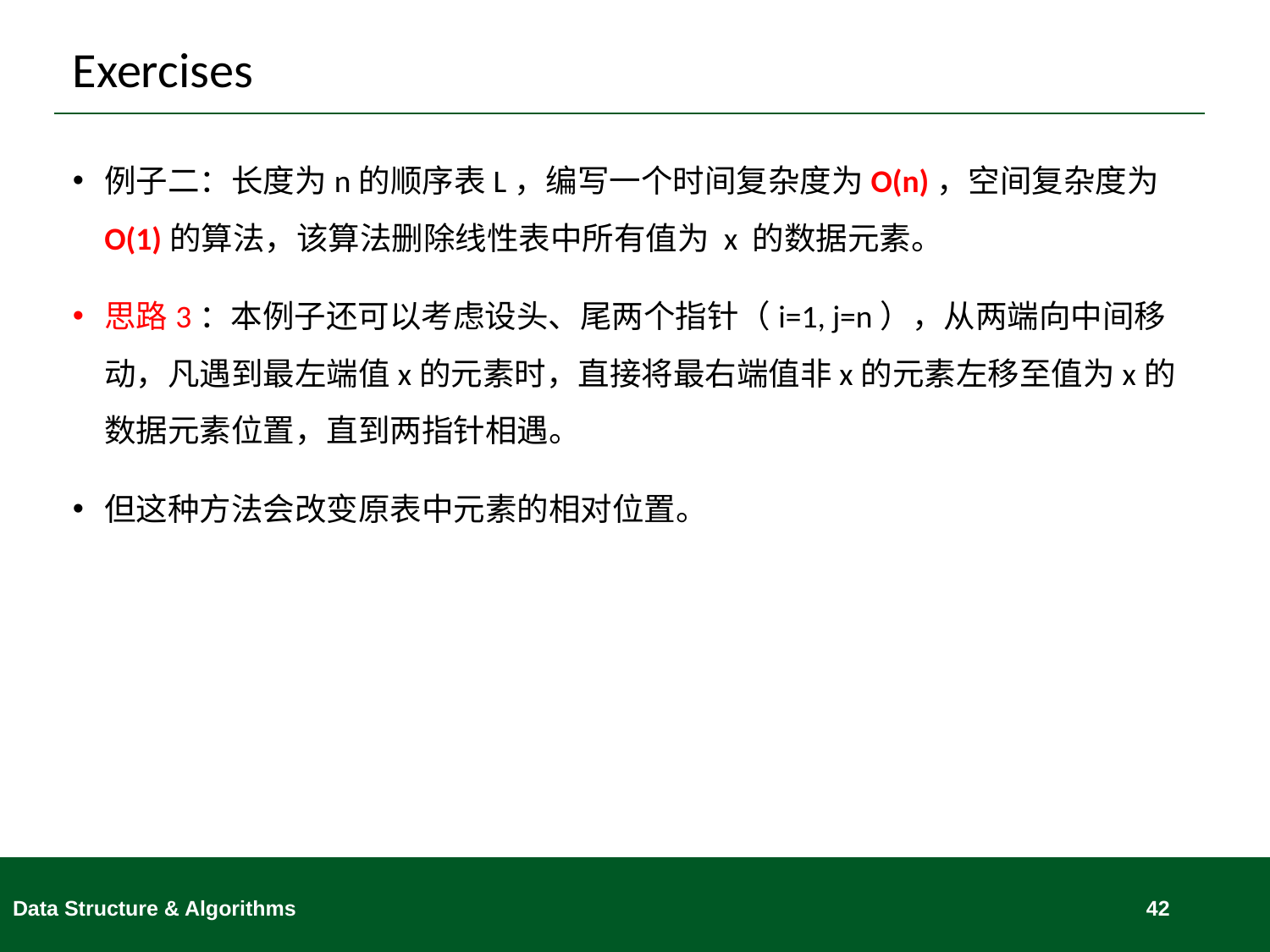

# Exercises
例子二：长度为n的顺序表L，编写一个时间复杂度为O(n)，空间复杂度为O(1)的算法，该算法删除线性表中所有值为 x 的数据元素。
思路3：本例子还可以考虑设头、尾两个指针（i=1, j=n），从两端向中间移动，凡遇到最左端值x的元素时，直接将最右端值非x的元素左移至值为x的数据元素位置，直到两指针相遇。
但这种方法会改变原表中元素的相对位置。
Data Structure & Algorithms
42